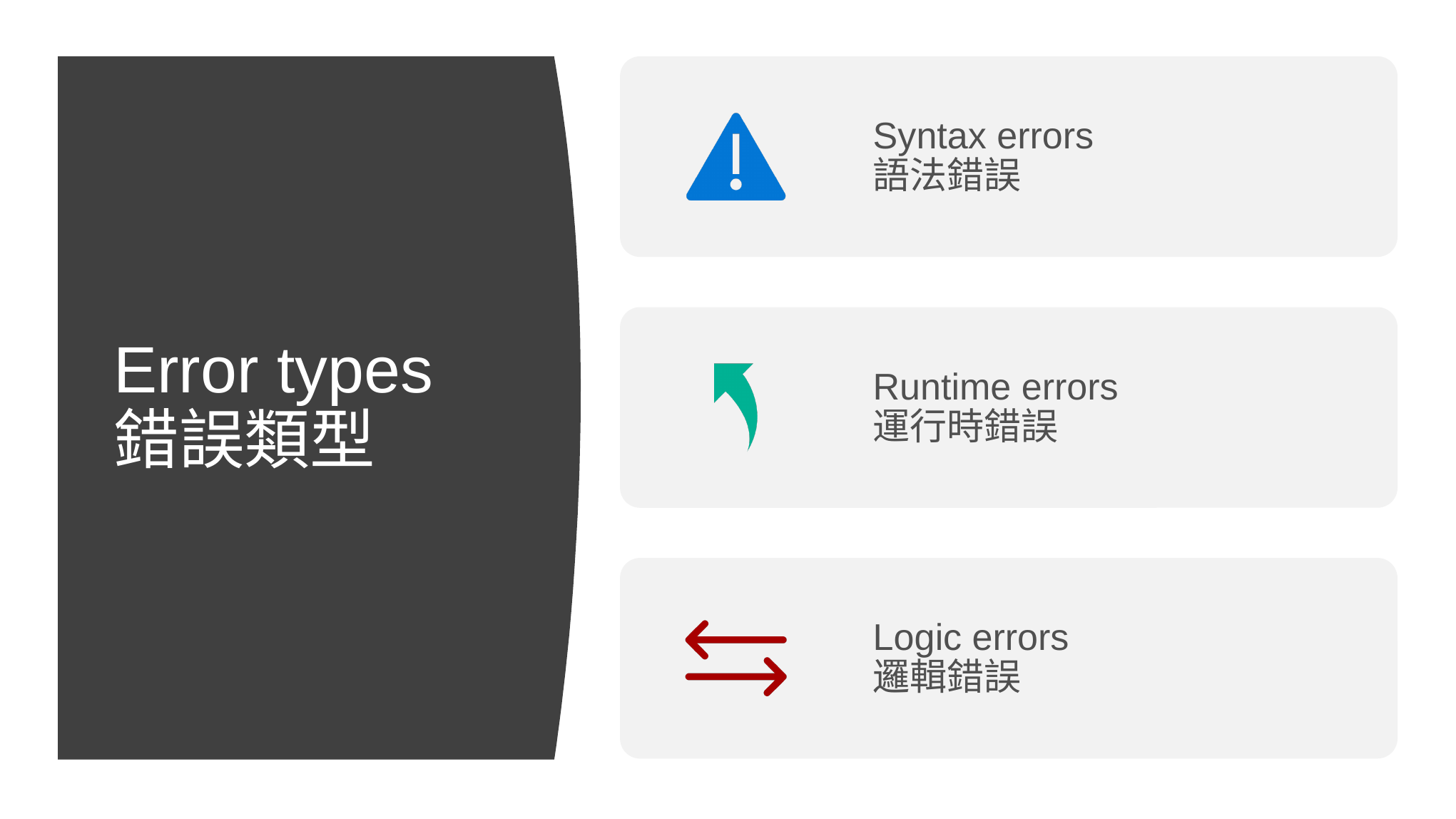

Syntax errors
語法錯誤

Runtime errors
運行時錯誤

Logic errors
邏輯錯誤

# Error types
錯誤類型